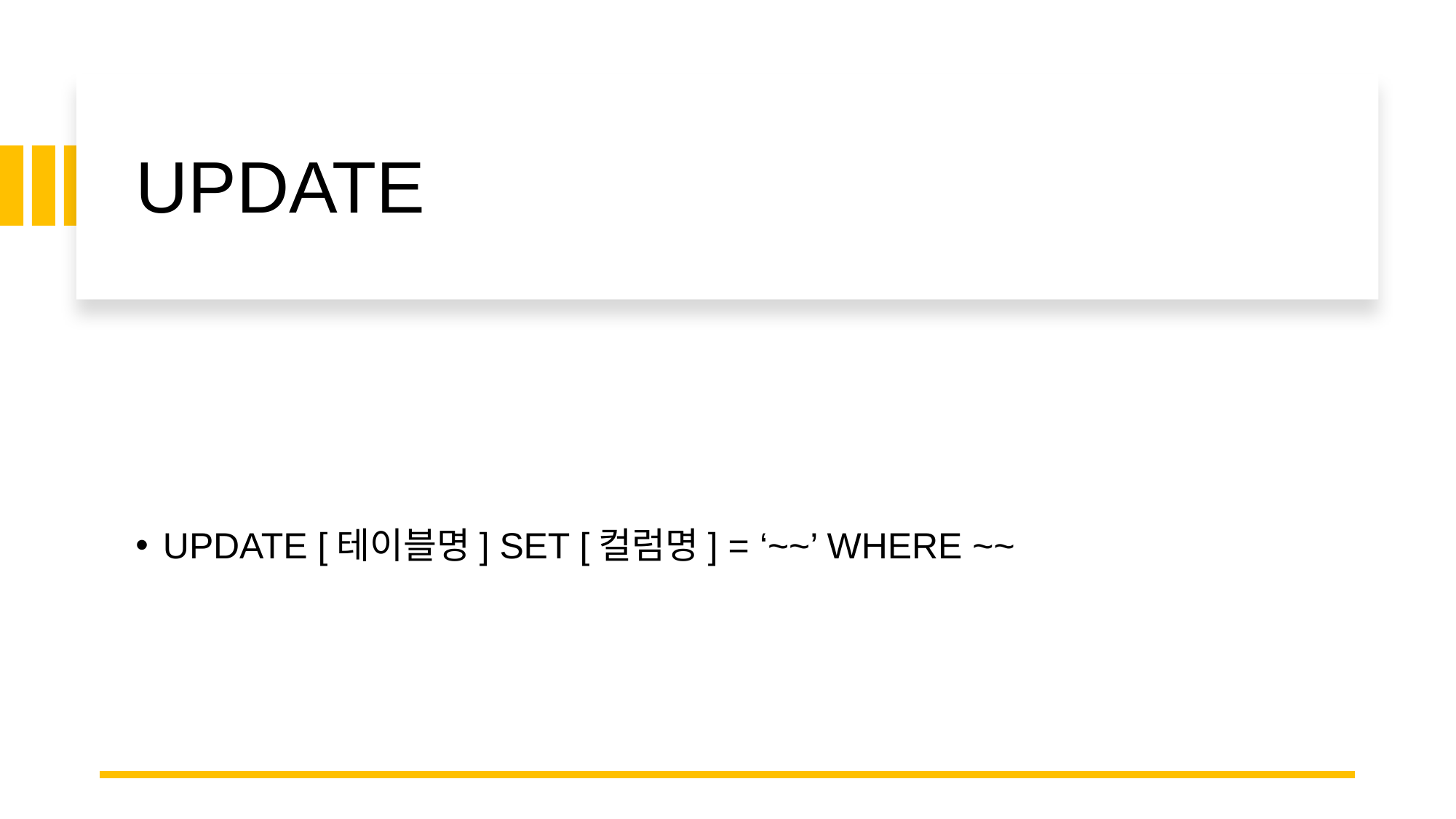

# UPDATE

UPDATE [테이블명] SET [컬럼명] = ‘~~’ WHERE ~~